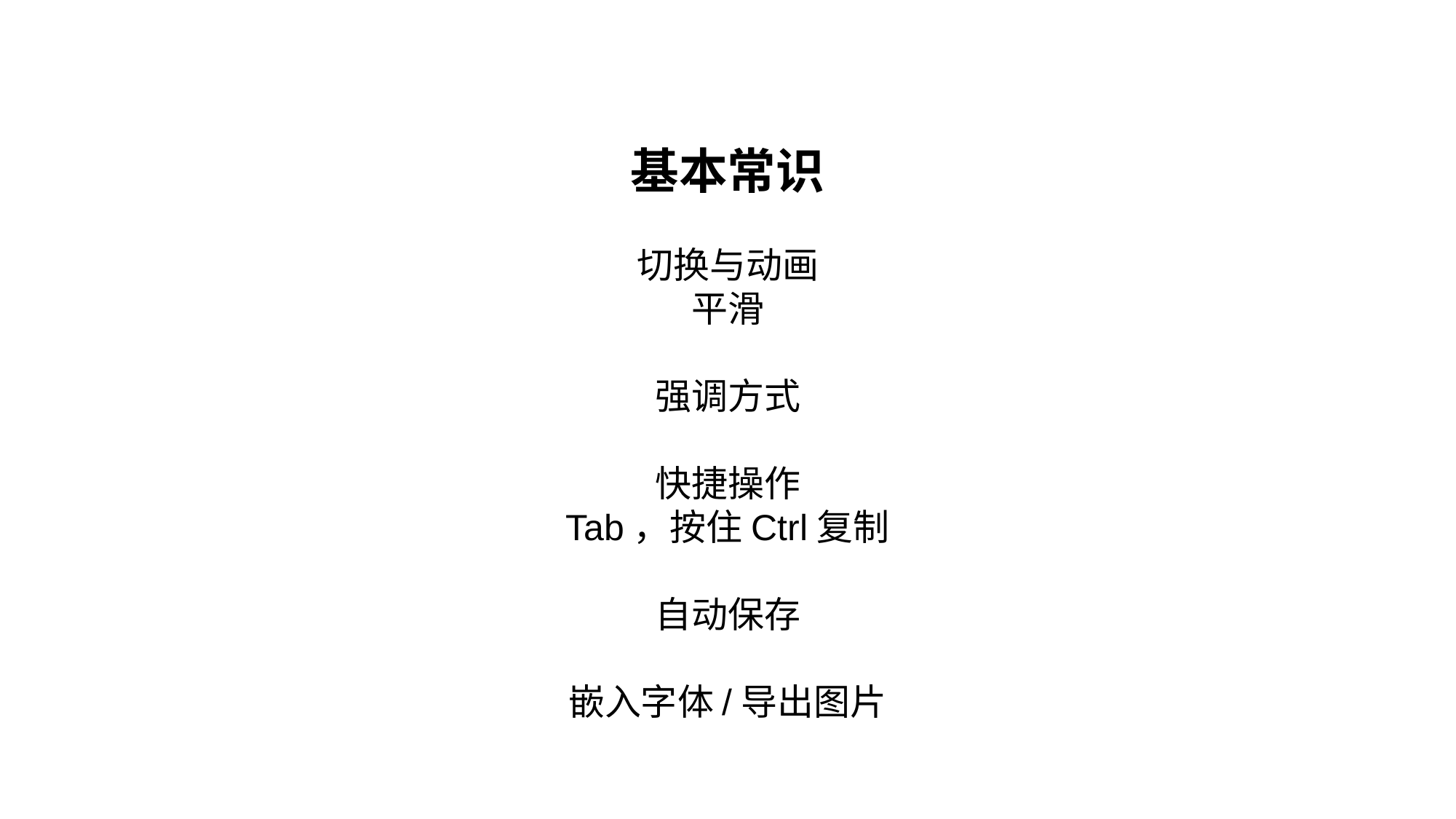

基本常识

切换与动画
平滑

强调方式

快捷操作
Tab，按住Ctrl复制

自动保存

嵌入字体/导出图片